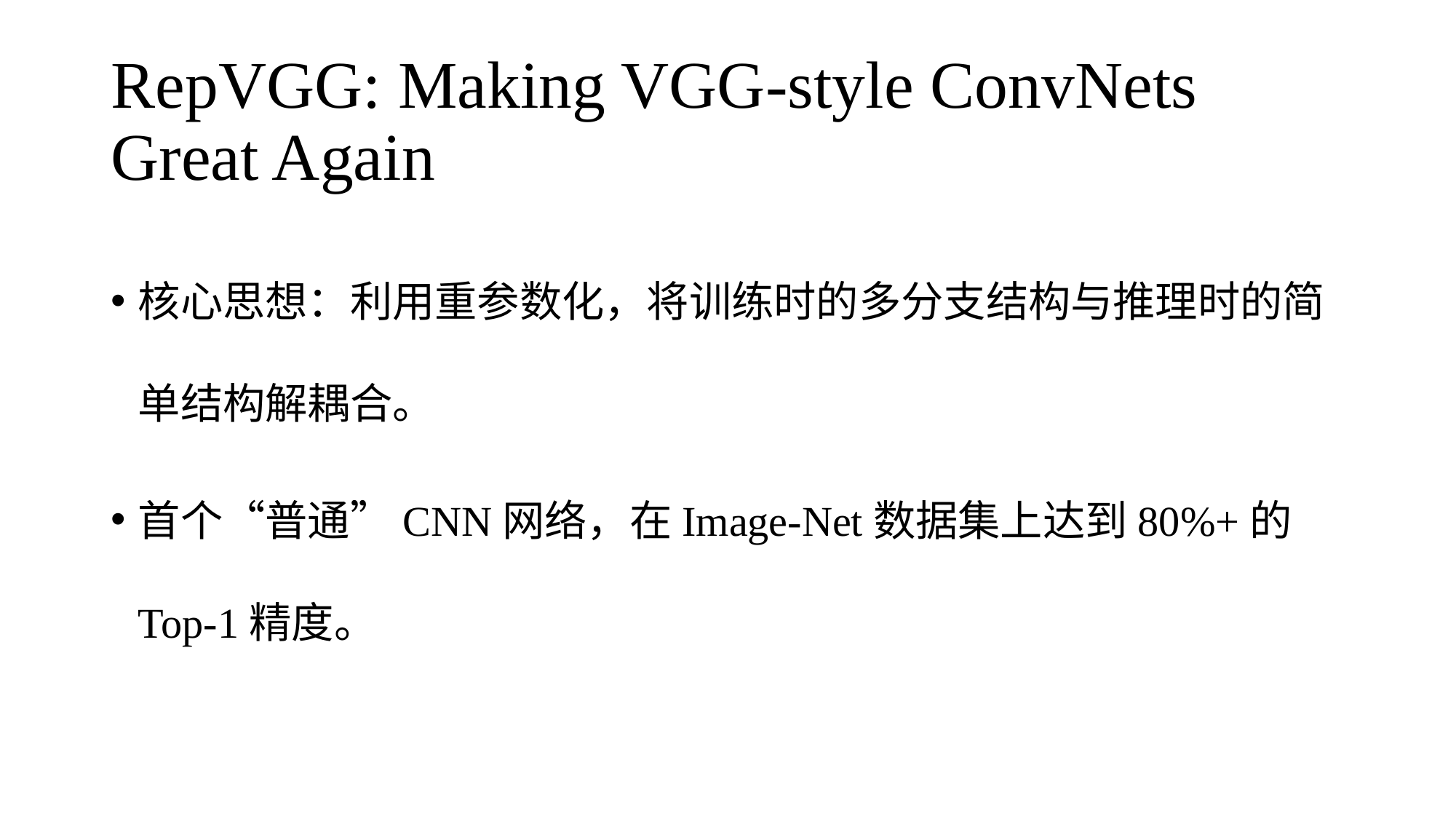

# RepVGG: Making VGG-style ConvNets Great Again
核心思想：利用重参数化，将训练时的多分支结构与推理时的简单结构解耦合。
首个“普通”CNN网络，在Image-Net数据集上达到80%+的Top-1精度。